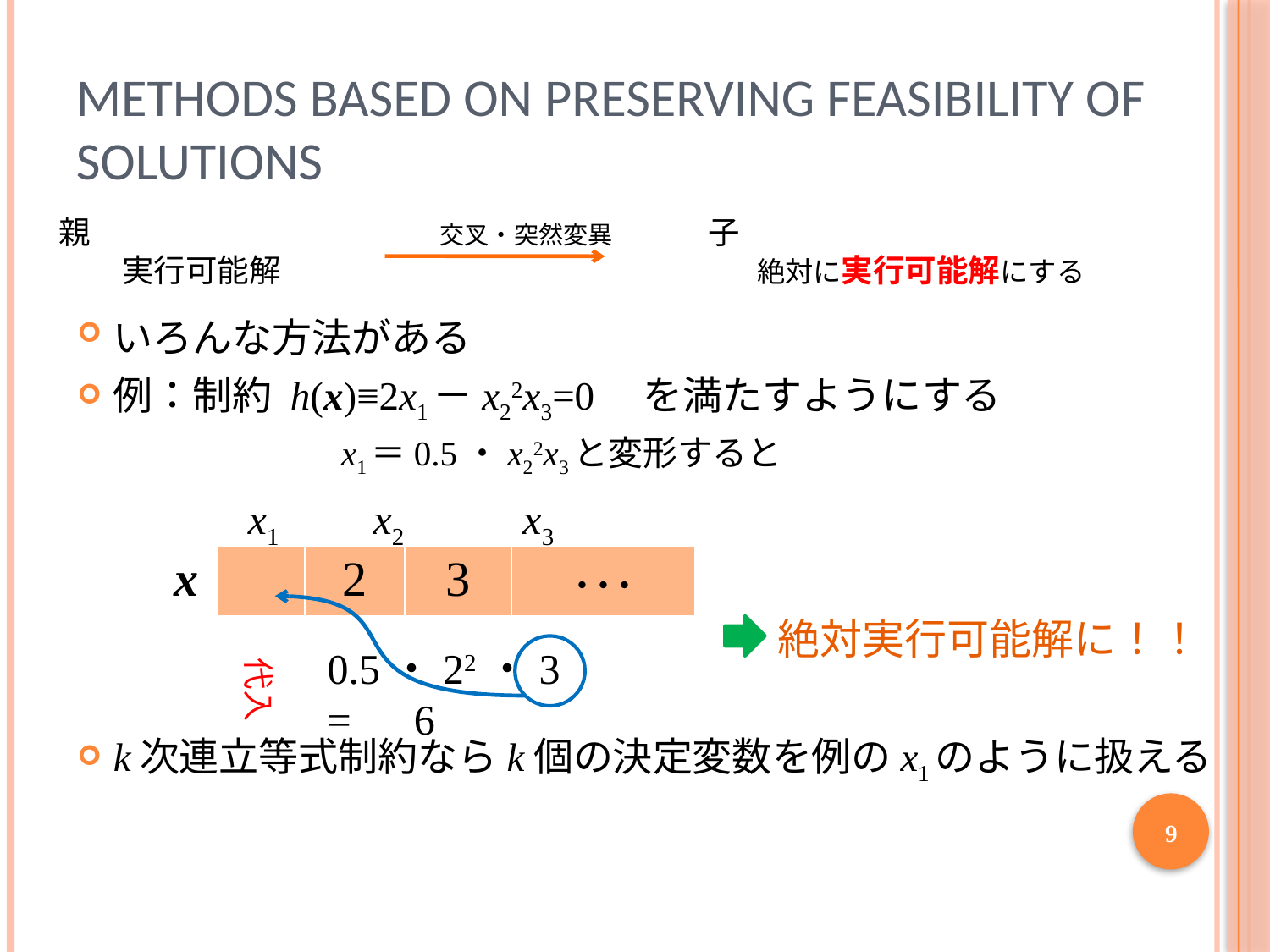

# Methods Based on Preserving Feasibility of Solutions
親　　　　　　　　　　　交叉・突然変異　　　子
　　実行可能解　　　　　　　　　　　　　　　絶対に実行可能解にする
いろんな方法がある
例：制約 h(x)≡2x1－x22x3=0　を満たすようにする
　　　　　　x1＝0.5・x22x3と変形すると

k次連立等式制約ならk個の決定変数を例のx1のように扱える

 x1　　　x2　　　　x3
| x |  | 2 | 3 | ･･･ |
| --- | --- | --- | --- | --- |
絶対実行可能解に！！

0.5・22・3 =　6

代入
9